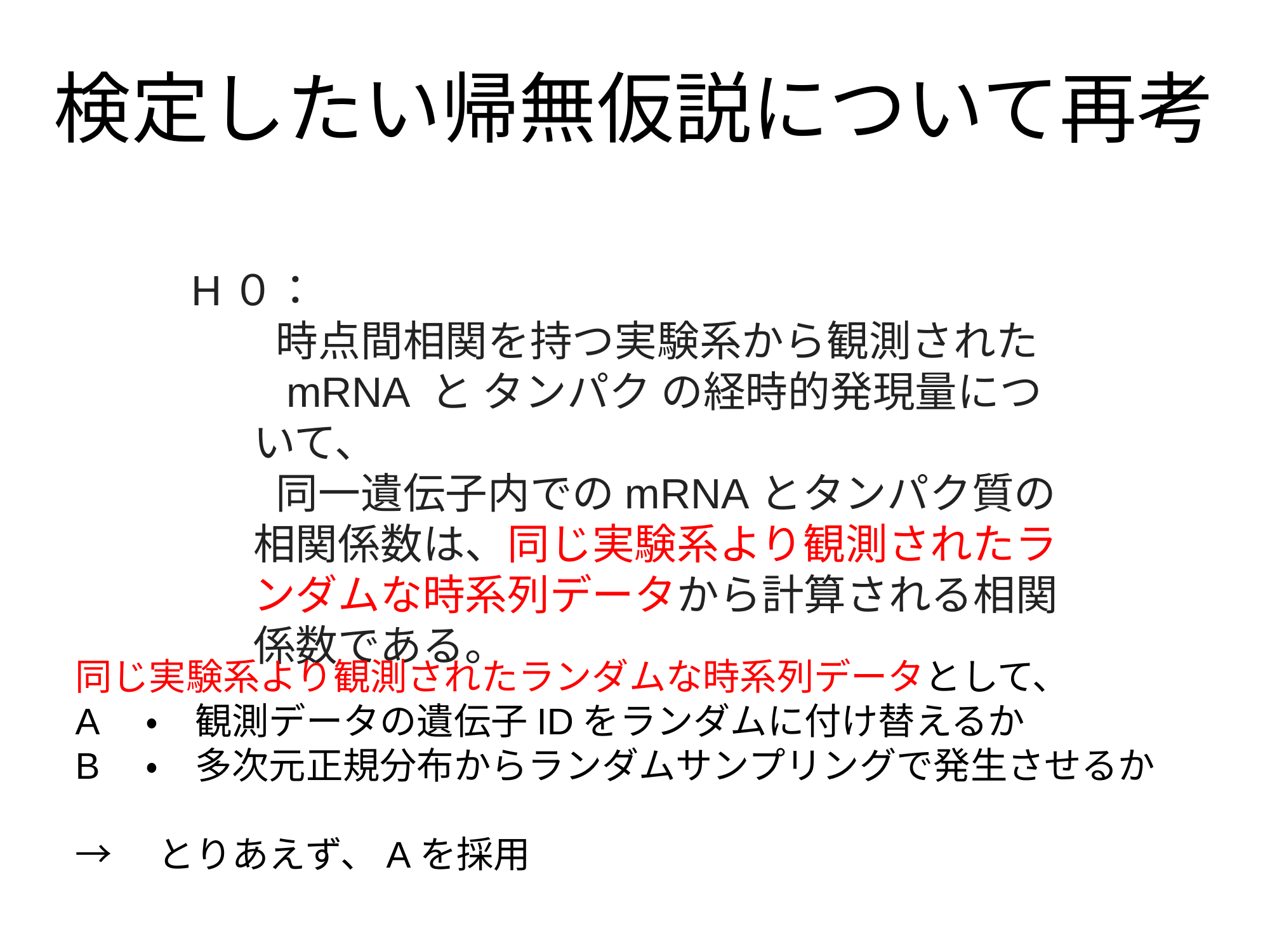

# 検定したい帰無仮説について再考
H０：
　　時点間相関を持つ実験系から観測された
　　mRNA と タンパク の経時的発現量について、
　　同一遺伝子内でのmRNAとタンパク質の相関係数は、同じ実験系より観測されたランダムな時系列データから計算される相関係数である。
同じ実験系より観測されたランダムな時系列データとして、
A　・　観測データの遺伝子IDをランダムに付け替えるか
B　・　多次元正規分布からランダムサンプリングで発生させるか

→　とりあえず、Aを採用